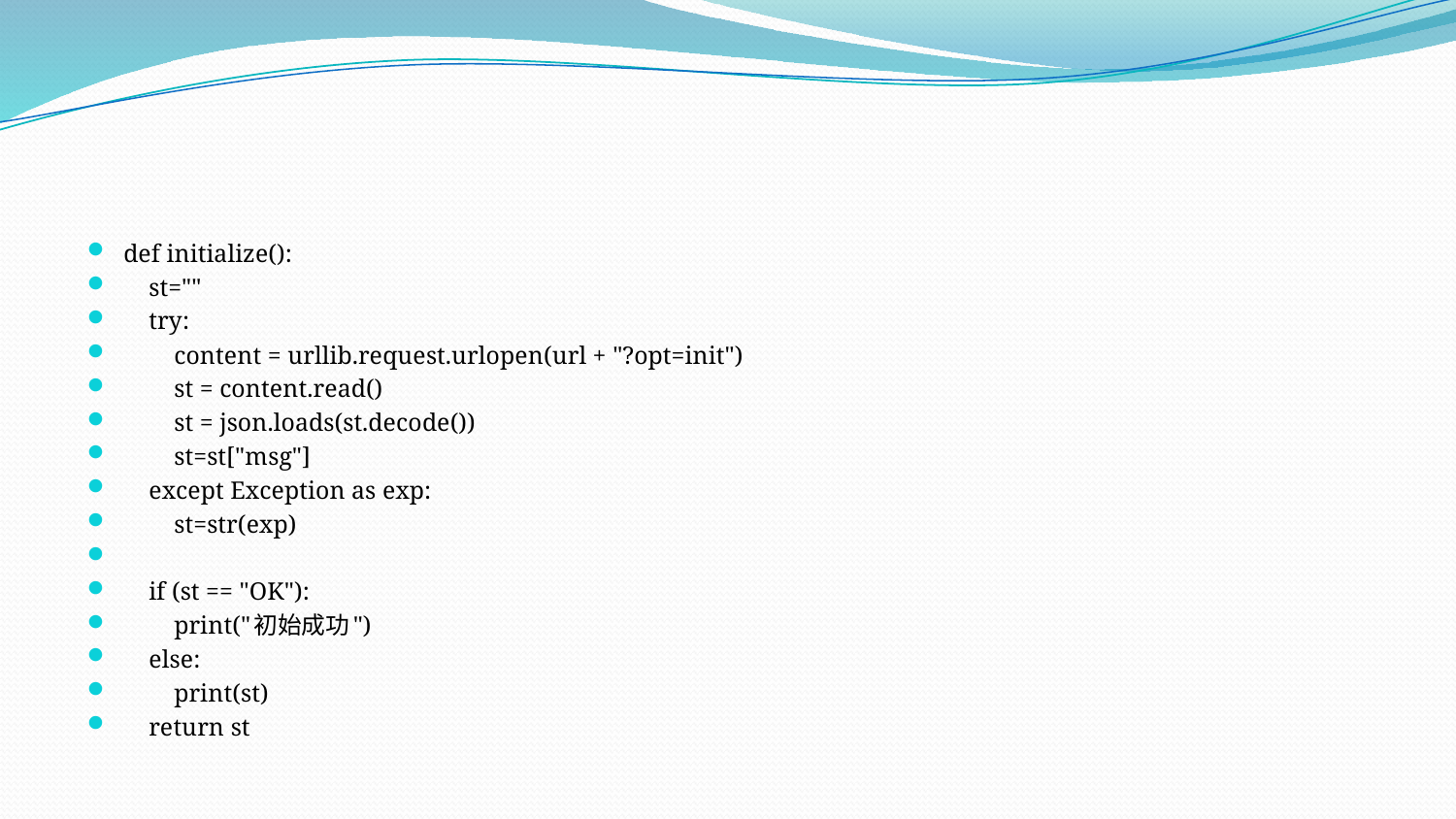

#
def initialize():
    st=""
    try:
        content = urllib.request.urlopen(url + "?opt=init")
        st = content.read()
        st = json.loads(st.decode())
        st=st["msg"]
    except Exception as exp:
        st=str(exp)

    if (st == "OK"):
        print("初始成功")
    else:
        print(st)
    return st